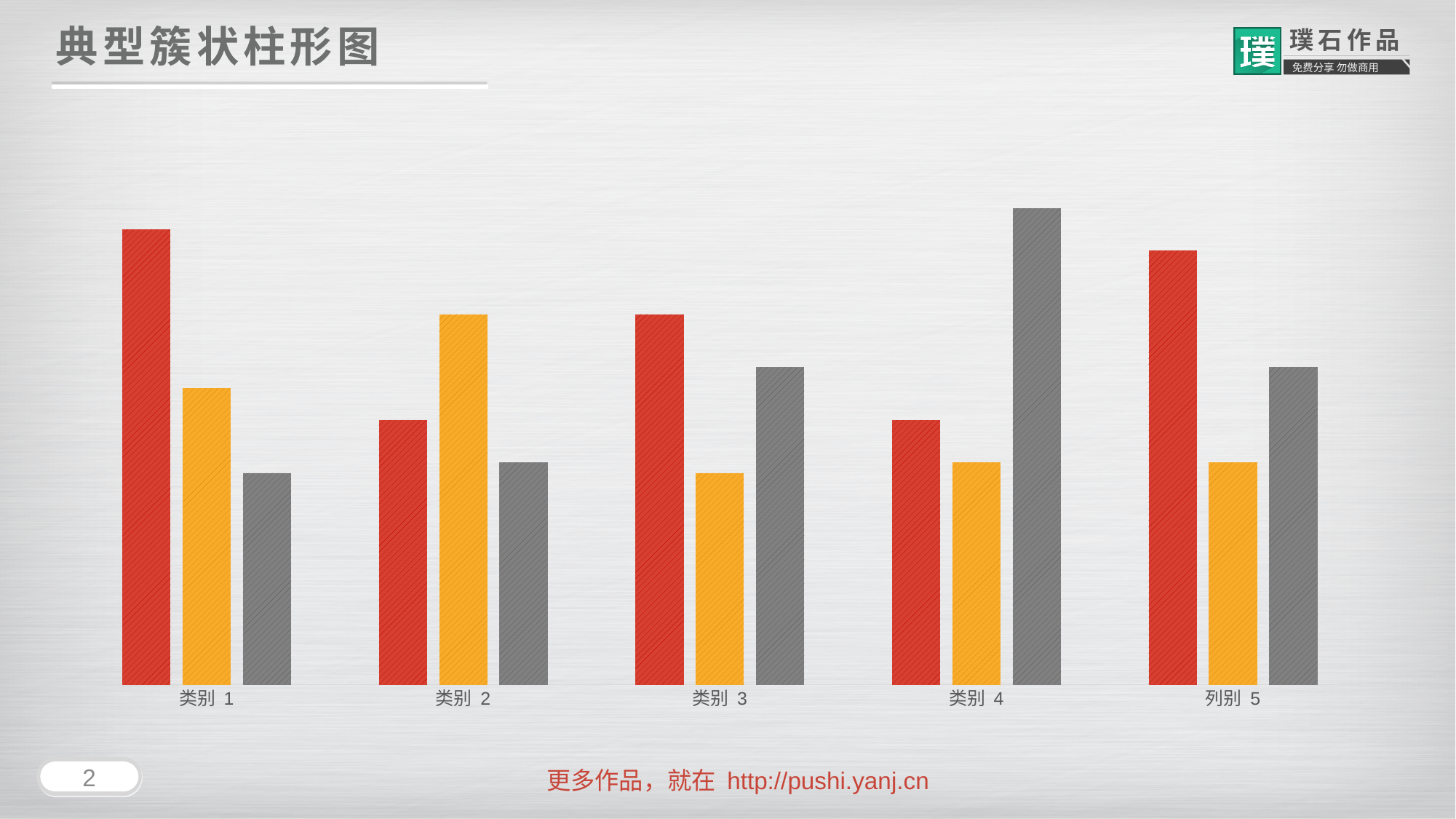

典型簇状柱形图

### Chart

| Category | 系列 1 | 系列 2 | 系列 3 |
|---|---|---|---|
| 类别 1 | 43.0 | 28.0 | 20.0 |
| 类别 2 | 25.0 | 35.0 | 21.0 |
| 类别 3 | 35.0 | 20.0 | 30.0 |
| 类别 4 | 25.0 | 21.0 | 45.0 |
| 列别 5 | 41.0 | 21.0 | 30.0 |
2
更多作品，就在 http://pushi.yanj.cn